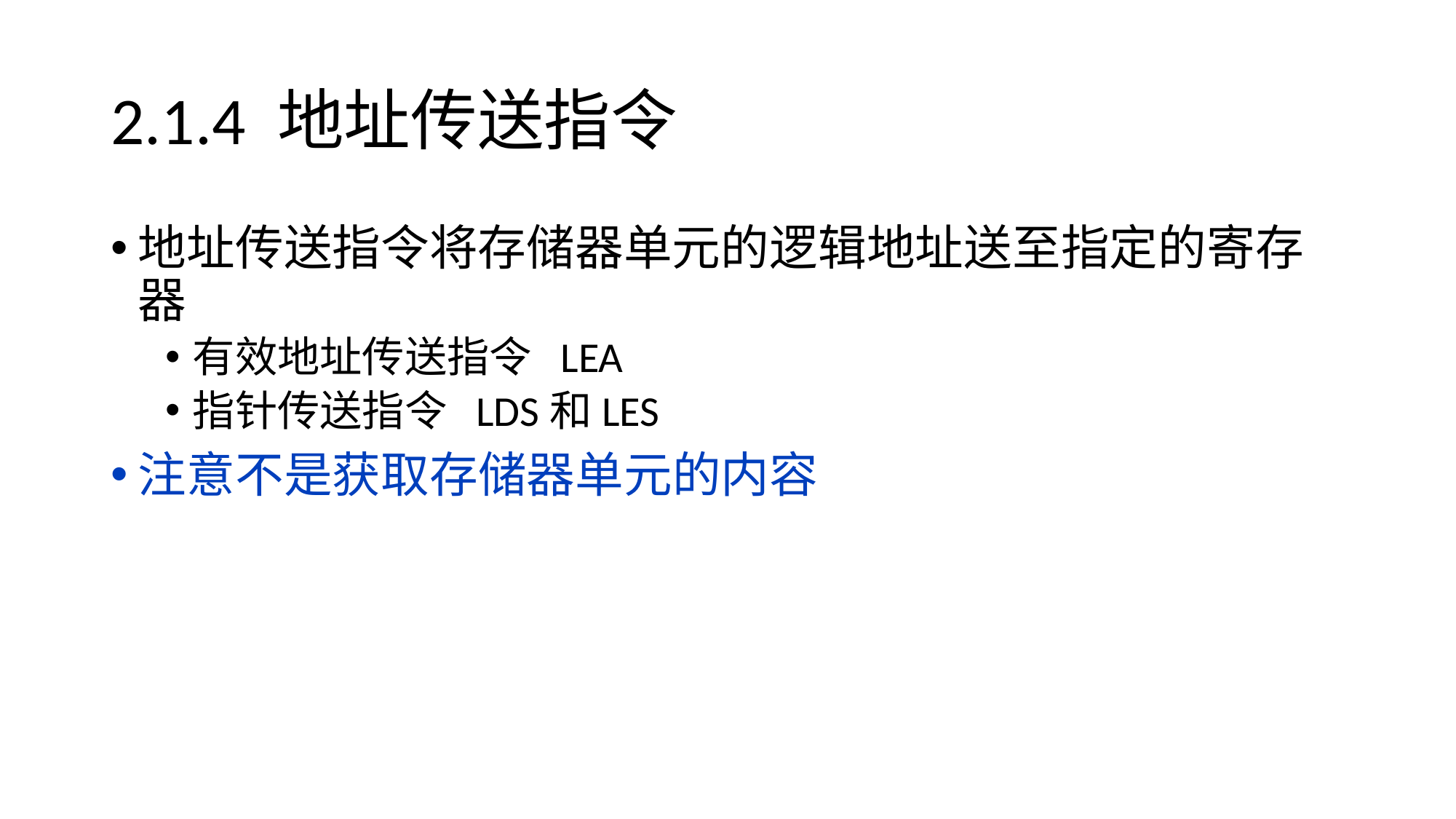

# 2.1.4 地址传送指令
地址传送指令将存储器单元的逻辑地址送至指定的寄存器
有效地址传送指令  LEA
指针传送指令  LDS和LES
注意不是获取存储器单元的内容